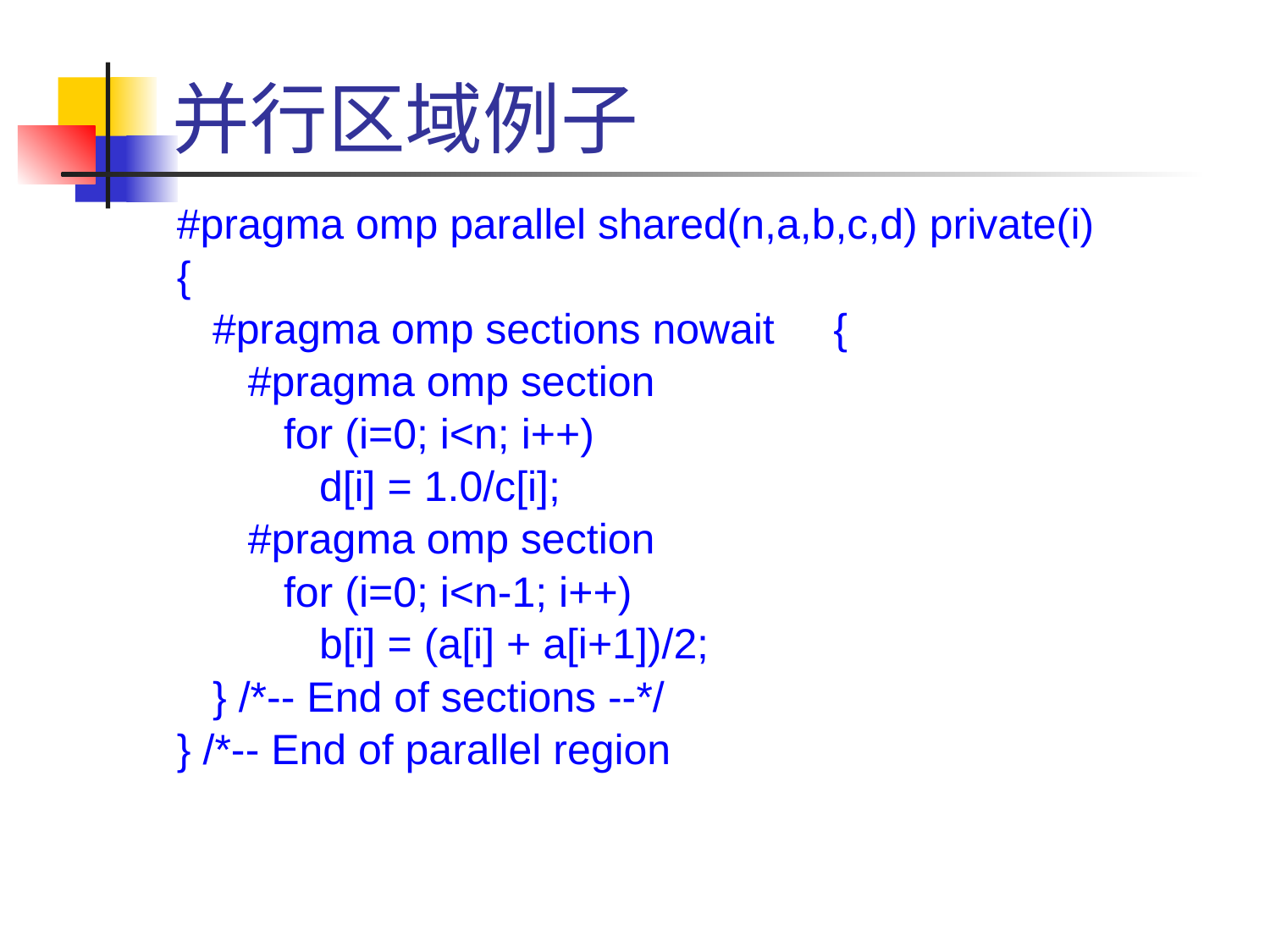

# 并行区域例子
#pragma omp parallel shared(n,a,b,c,d) private(i)
{
   #pragma omp sections nowait     {
      #pragma omp section
         for (i=0; i<n; i++)
            d[i] = 1.0/c[i];
      #pragma omp section
         for (i=0; i<n-1; i++)
            b[i] = (a[i] + a[i+1])/2;
   } /*-- End of sections --*/
} /*-- End of parallel region